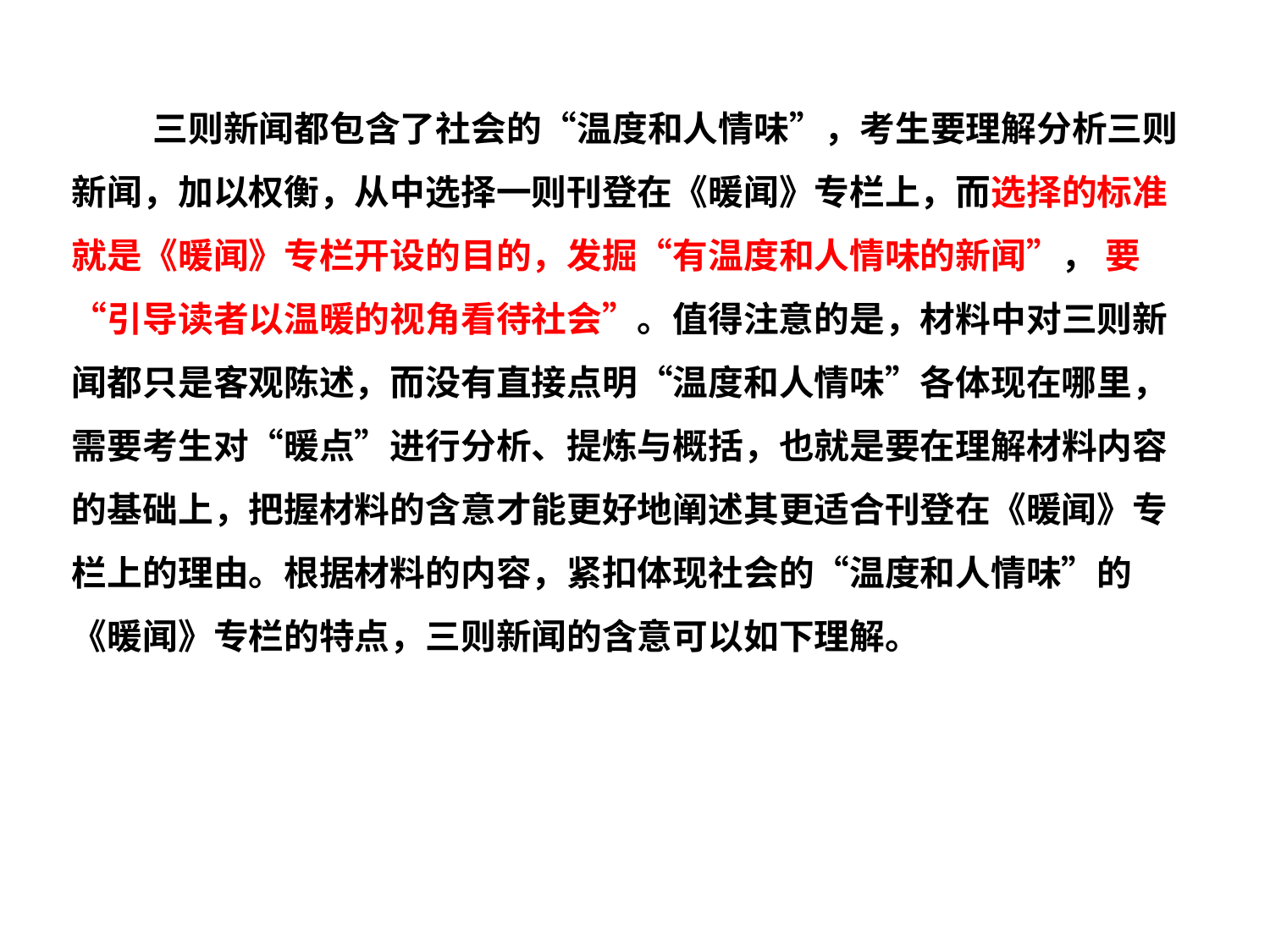

三则新闻都包含了社会的“温度和人情味”，考生要理解分析三则新闻，加以权衡，从中选择一则刊登在《暖闻》专栏上，而选择的标准就是《暖闻》专栏开设的目的，发掘“有温度和人情味的新闻”， 要“引导读者以温暖的视角看待社会”。值得注意的是，材料中对三则新闻都只是客观陈述，而没有直接点明“温度和人情味”各体现在哪里，需要考生对“暖点”进行分析、提炼与概括，也就是要在理解材料内容的基础上，把握材料的含意才能更好地阐述其更适合刊登在《暖闻》专栏上的理由。根据材料的内容，紧扣体现社会的“温度和人情味”的《暖闻》专栏的特点，三则新闻的含意可以如下理解。